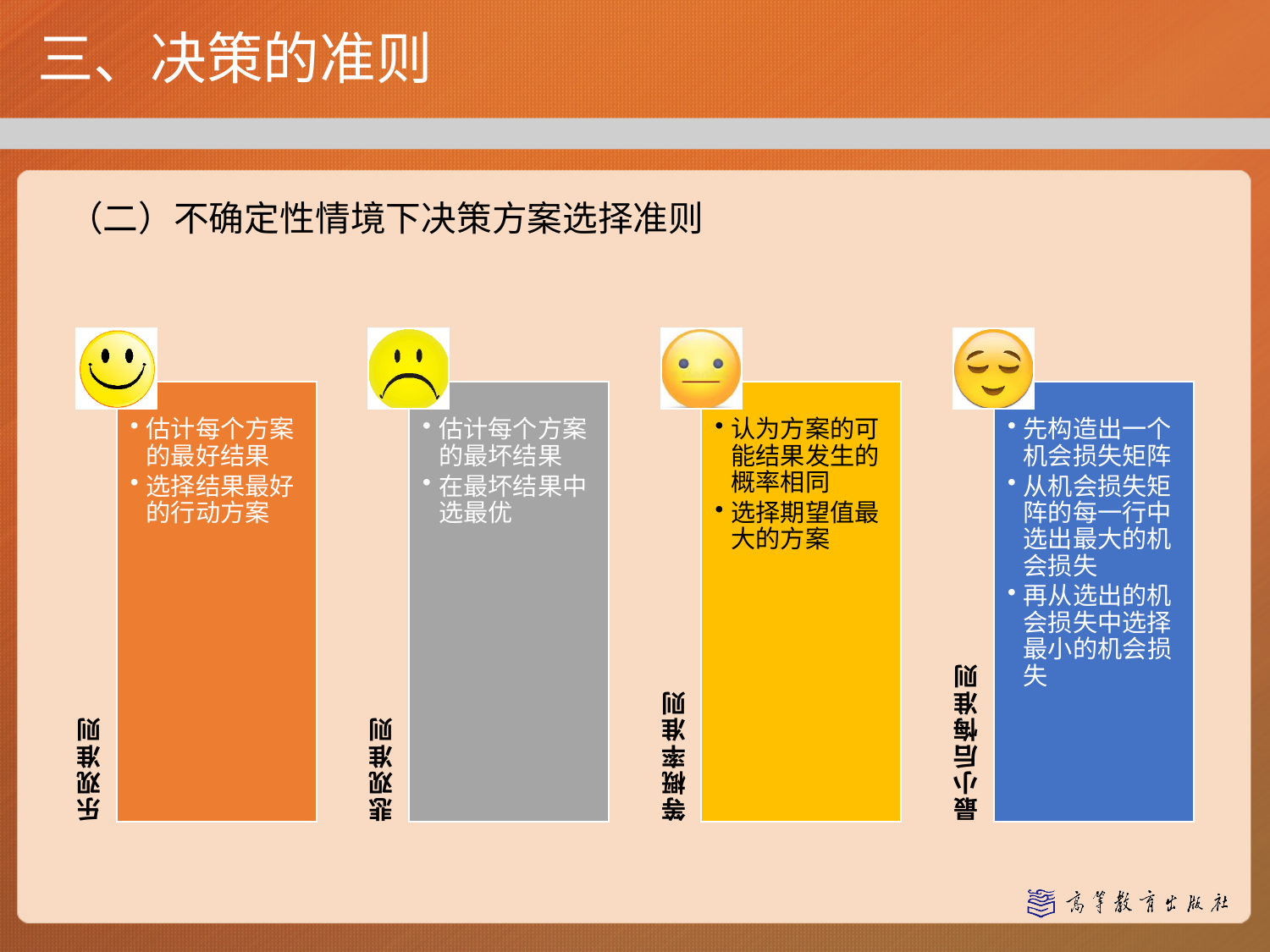

三、决策的准则
（二）不确定性情境下决策方案选择准则

乐观准则
估计每个方案的最好结果
选择结果最好的行动方案
悲观准则
估计每个方案的最坏结果
在最坏结果中选最优
等概率准则
认为方案的可能结果发生的概率相同
选择期望值最大的方案
最小后悔准则
先构造出一个机会损失矩阵
从机会损失矩阵的每一行中选出最大的机会损失
再从选出的机会损失中选择最小的机会损失